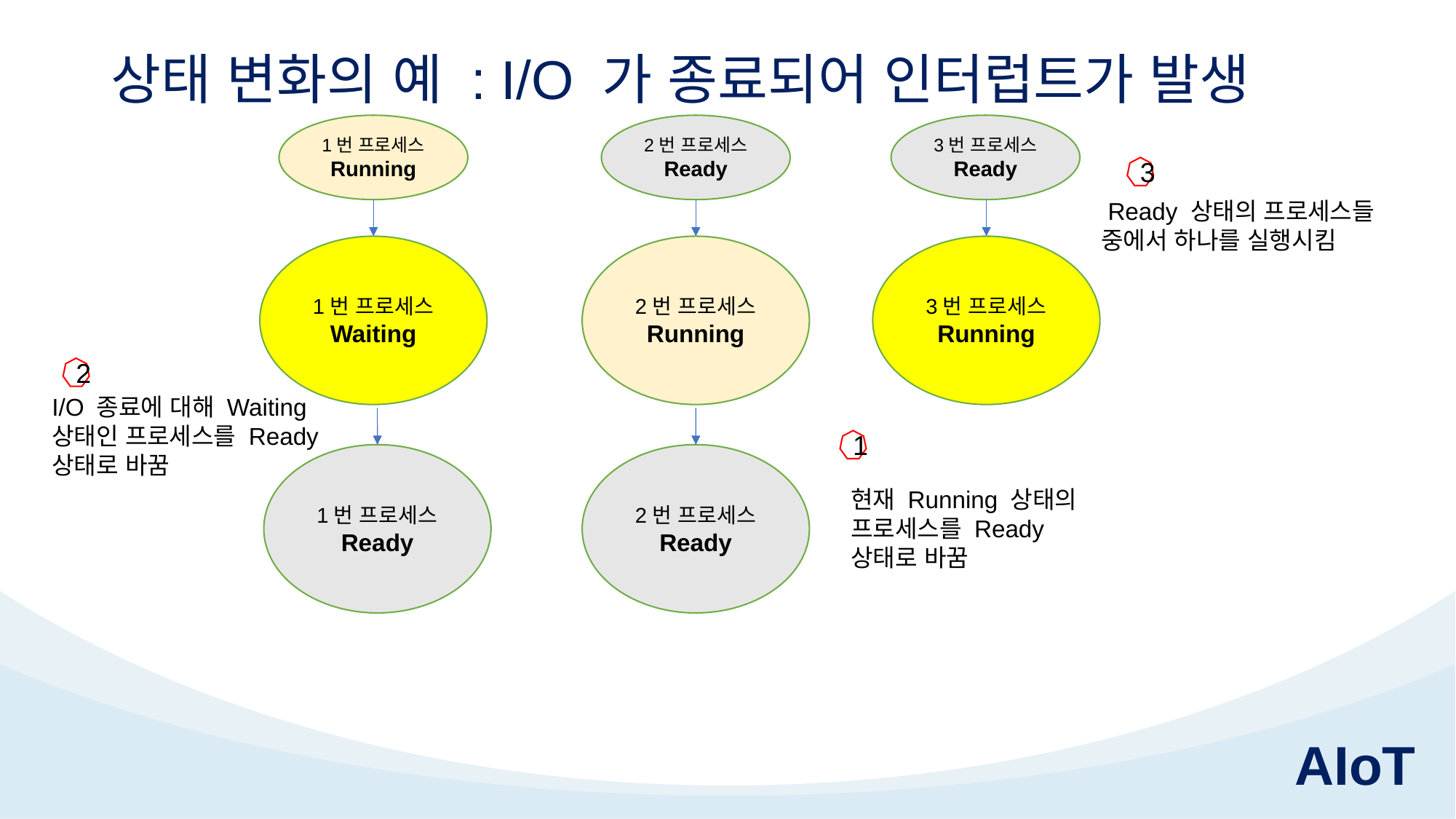

# 상태 변화의 예 : I/O 가 종료되어 인터럽트가 발생
1번 프로세스
Running
2번 프로세스
Ready
3번 프로세스
Ready
3
 Ready 상태의 프로세스들 중에서 하나를 실행시킴
2번 프로세스
Running
3번 프로세스
Running
1번 프로세스
Waiting
2
I/O 종료에 대해 Waiting 상태인 프로세스를 Ready 상태로 바꿈
1
1번 프로세스
Ready
2번 프로세스
Ready
현재 Running 상태의 프로세스를 Ready 상태로 바꿈